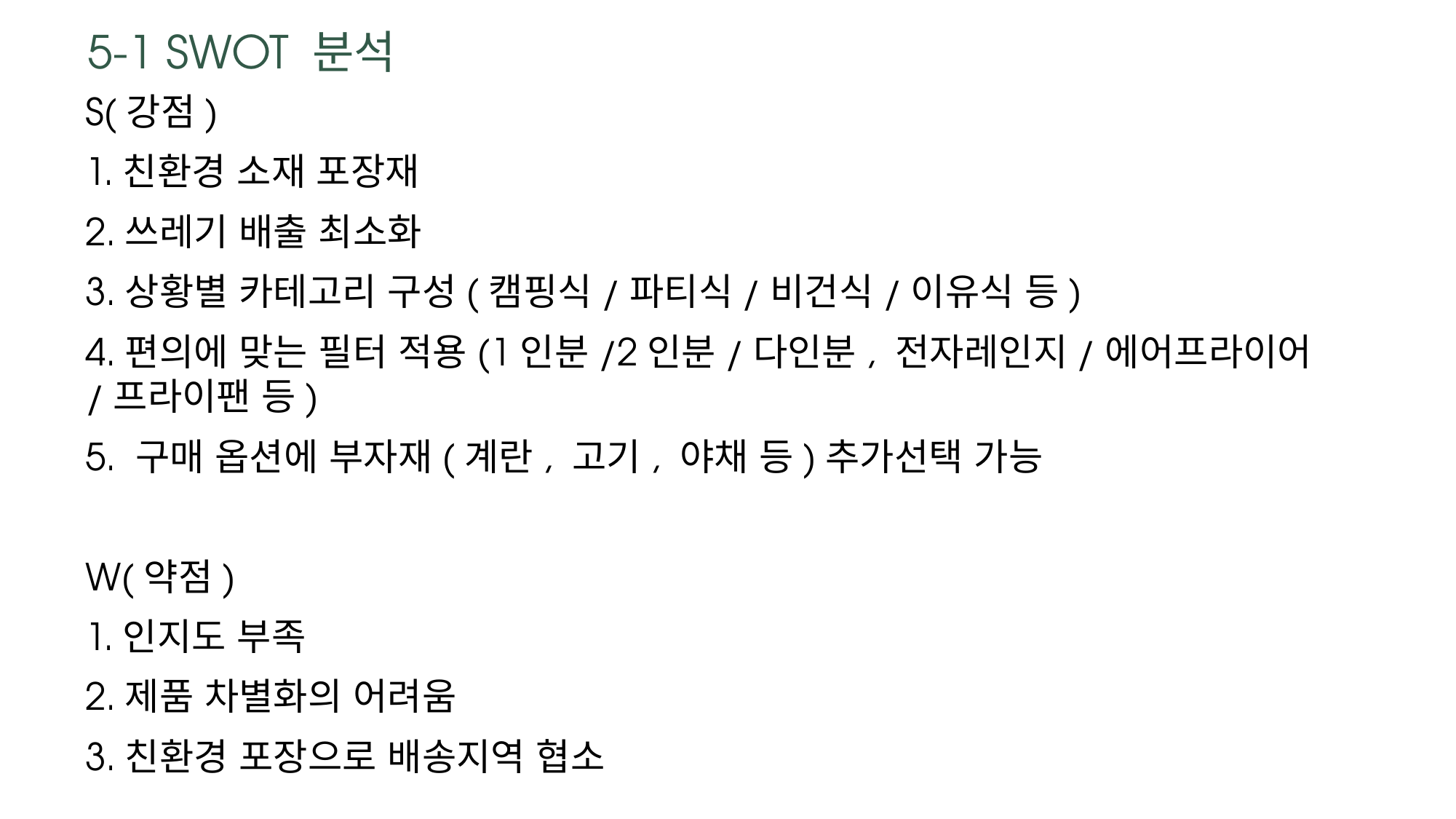

# 5-1 SWOT 분석
S(강점)
1.친환경 소재 포장재
2.쓰레기 배출 최소화
3.상황별 카테고리 구성(캠핑식/파티식/비건식/이유식 등)
4.편의에 맞는 필터 적용(1인분/2인분/다인분, 전자레인지/에어프라이어/프라이팬 등)
5. 구매 옵션에 부자재(계란, 고기, 야채 등)추가선택 가능

W(약점)
1.인지도 부족
2.제품 차별화의 어려움
3.친환경 포장으로 배송지역 협소